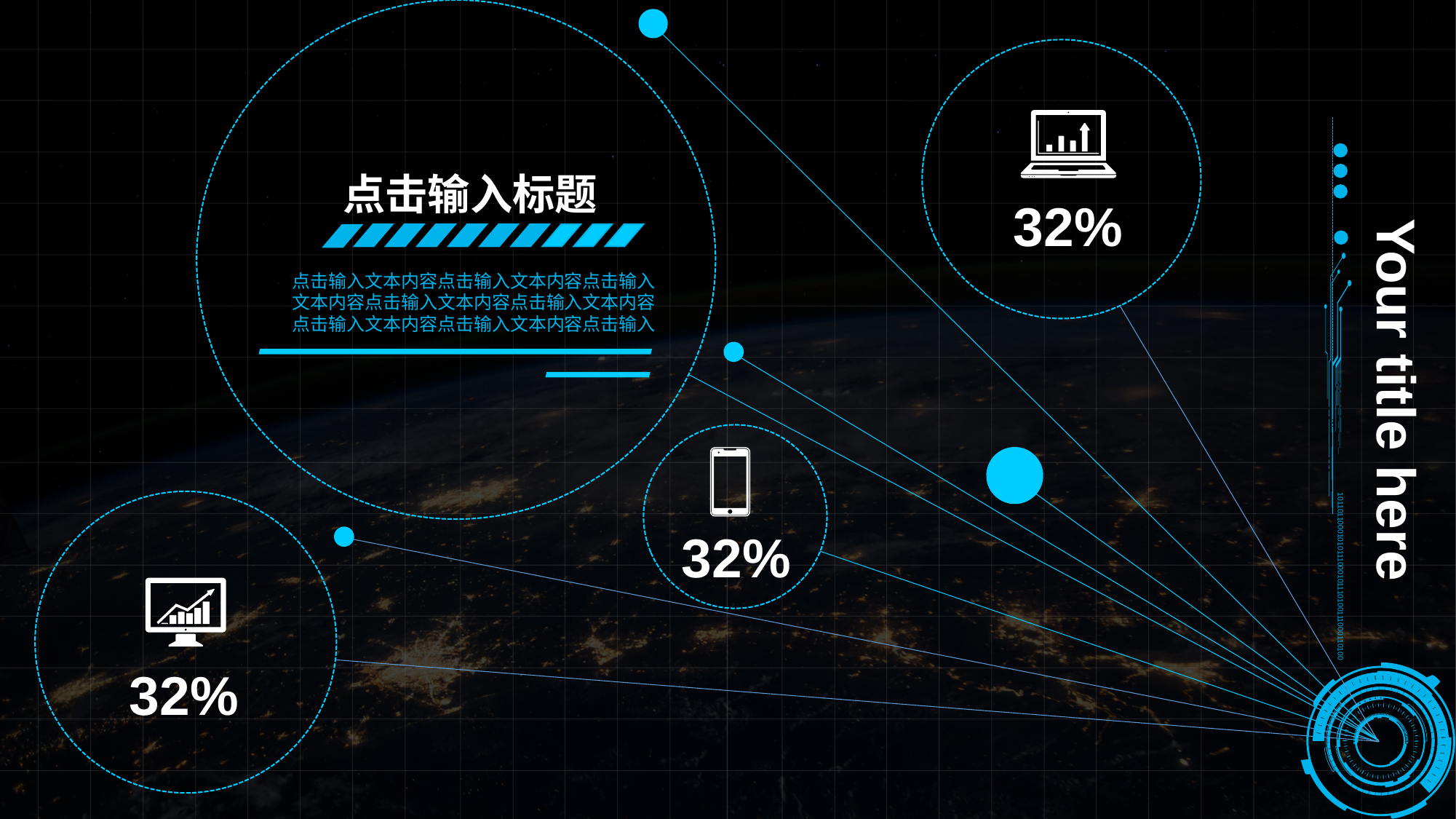

点击输入标题
32%
Your title here

点击输入文本内容点击输入文本内容点击输入文本内容点击输入文本内容点击输入文本内容点击输入文本内容点击输入文本内容点击输入

10110110001010111000101110100111000110100

32%

32%